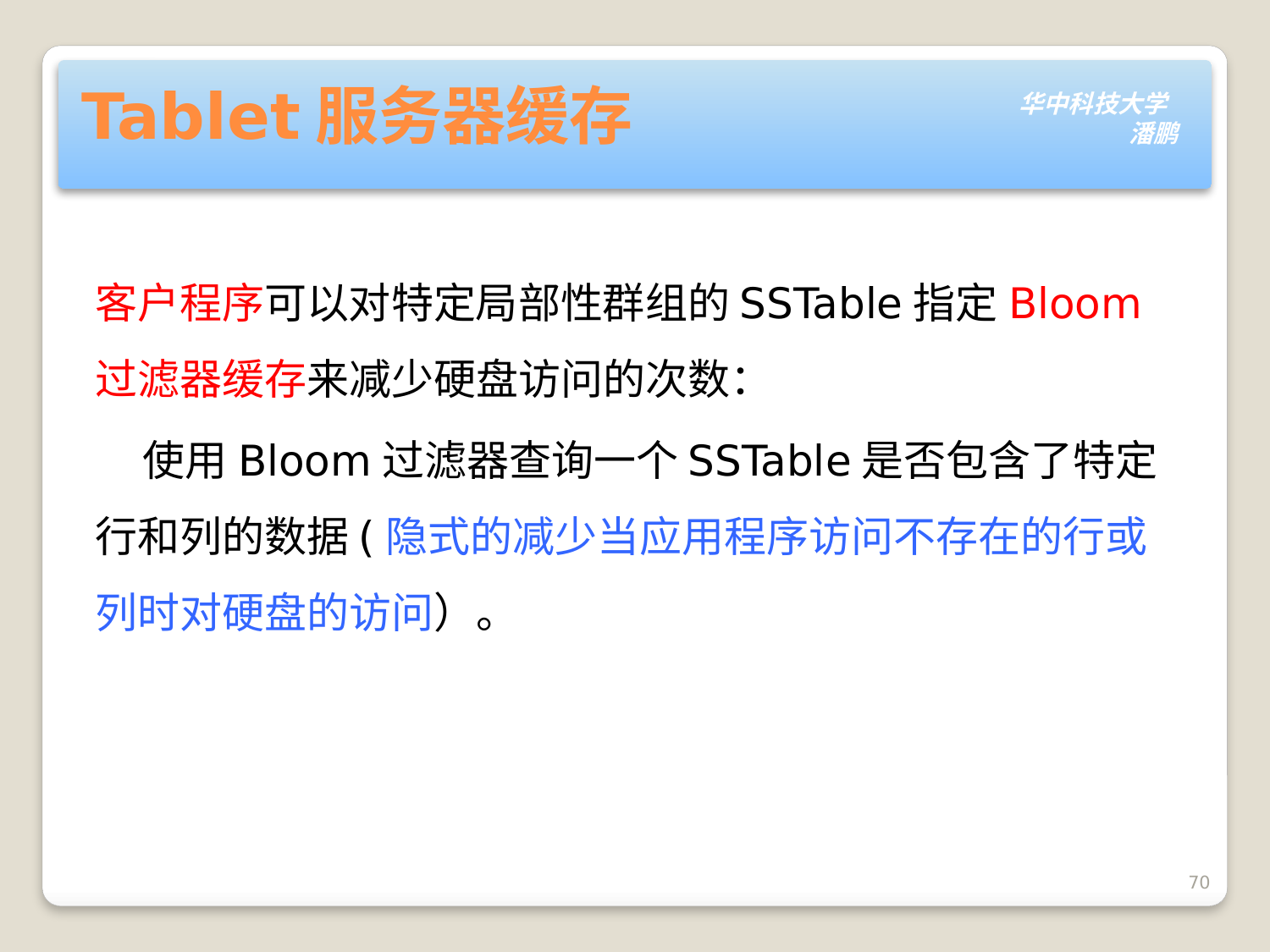

# Tablet服务器缓存
客户程序可以对特定局部性群组的SSTable指定Bloom过滤器缓存来减少硬盘访问的次数：
    使用Bloom过滤器查询一个SSTable是否包含了特定行和列的数据(隐式的减少当应用程序访问不存在的行或列时对硬盘的访问）。
70